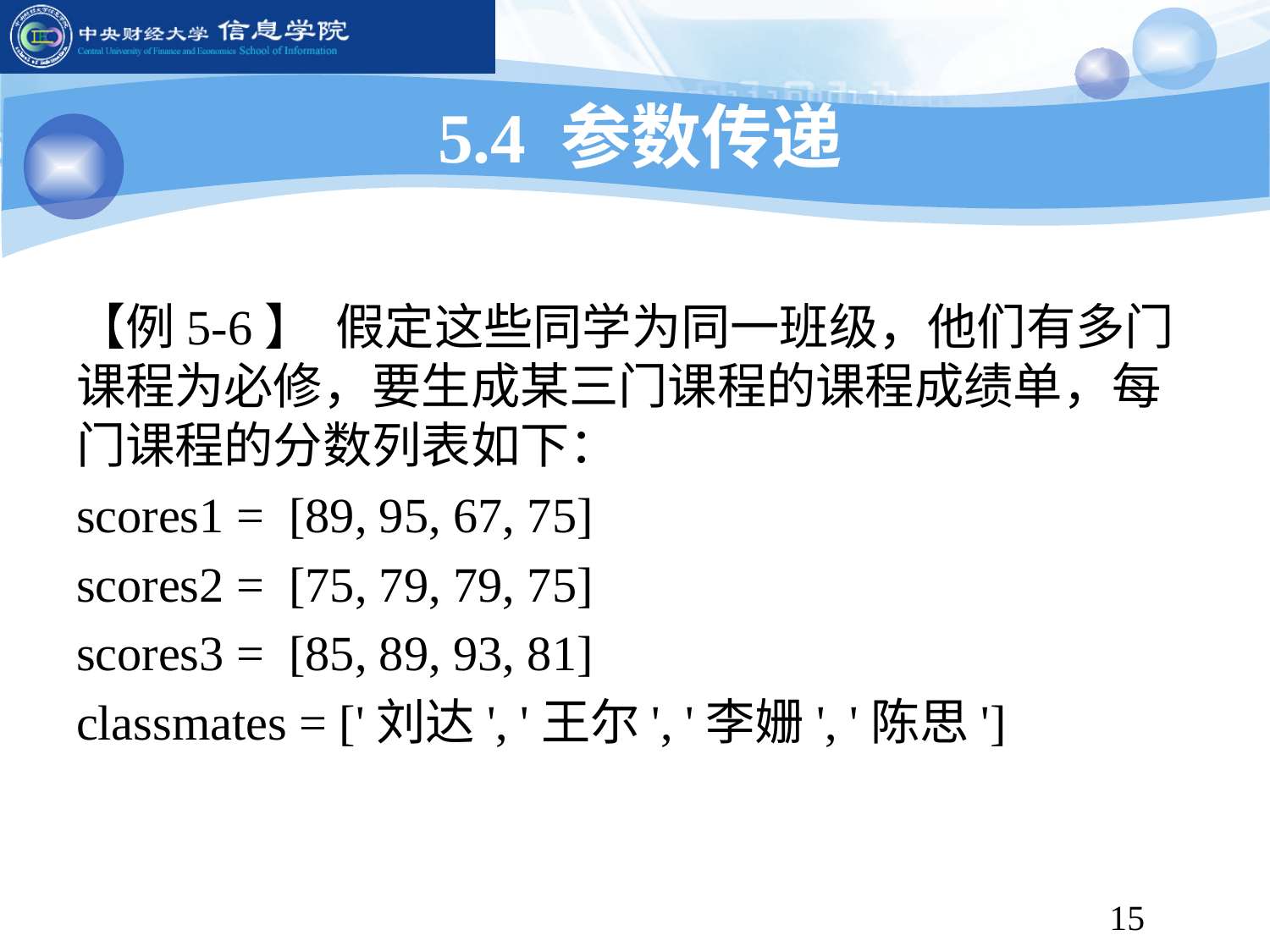

# 5.4 参数传递
【例5-6】  假定这些同学为同一班级，他们有多门课程为必修，要生成某三门课程的课程成绩单，每门课程的分数列表如下：
scores1 =  [89, 95, 67, 75]
scores2 =  [75, 79, 79, 75]
scores3 =  [85, 89, 93, 81]
classmates = ['刘达', '王尔', '李姗', '陈思']